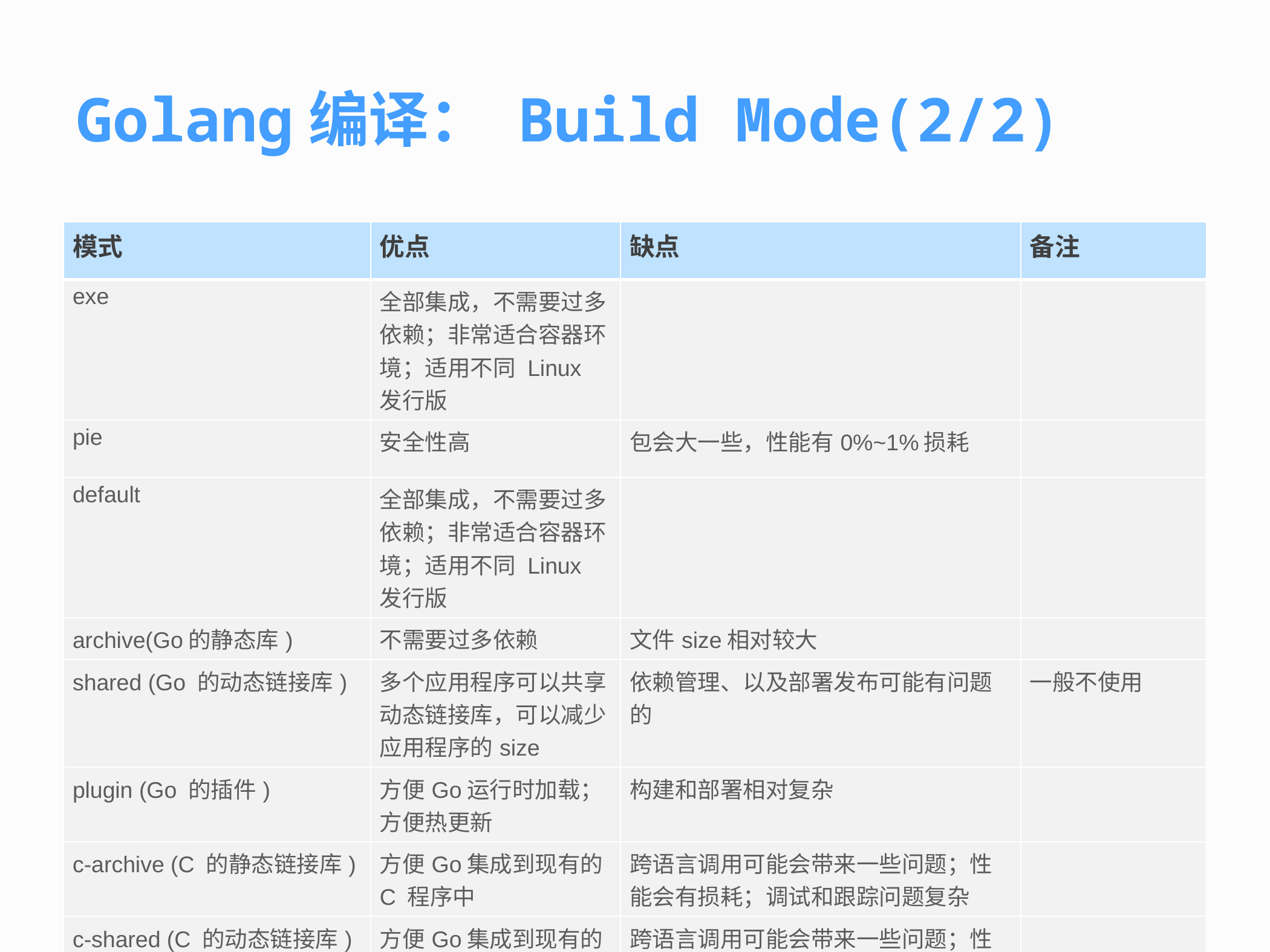

# Golang编译： Build Mode(2/2)
| 模式 | 优点 | 缺点 | 备注 |
| --- | --- | --- | --- |
| exe | 全部集成，不需要过多依赖；非常适合容器环境；适用不同 Linux 发行版 |  |  |
| pie | 安全性高 | 包会大一些，性能有0%~1%损耗 |  |
| default | 全部集成，不需要过多依赖；非常适合容器环境；适用不同 Linux 发行版 |  |  |
| archive(Go的静态库) | 不需要过多依赖 | 文件size相对较大 |  |
| shared (Go 的动态链接库) | 多个应用程序可以共享动态链接库，可以减少应用程序的size | 依赖管理、以及部署发布可能有问题的 | 一般不使用 |
| plugin (Go 的插件) | 方便Go运行时加载；方便热更新 | 构建和部署相对复杂 |  |
| c-archive (C 的静态链接库) | 方便Go集成到现有的 C 程序中 | 跨语言调用可能会带来一些问题；性能会有损耗；调试和跟踪问题复杂 |  |
| c-shared (C 的动态链接库) | 方便Go集成到现有的 C 程序中；可以运行时动态加载 | 跨语言调用可能会带来一些问题；性能会有损耗；调试和跟踪问题复杂 |  |